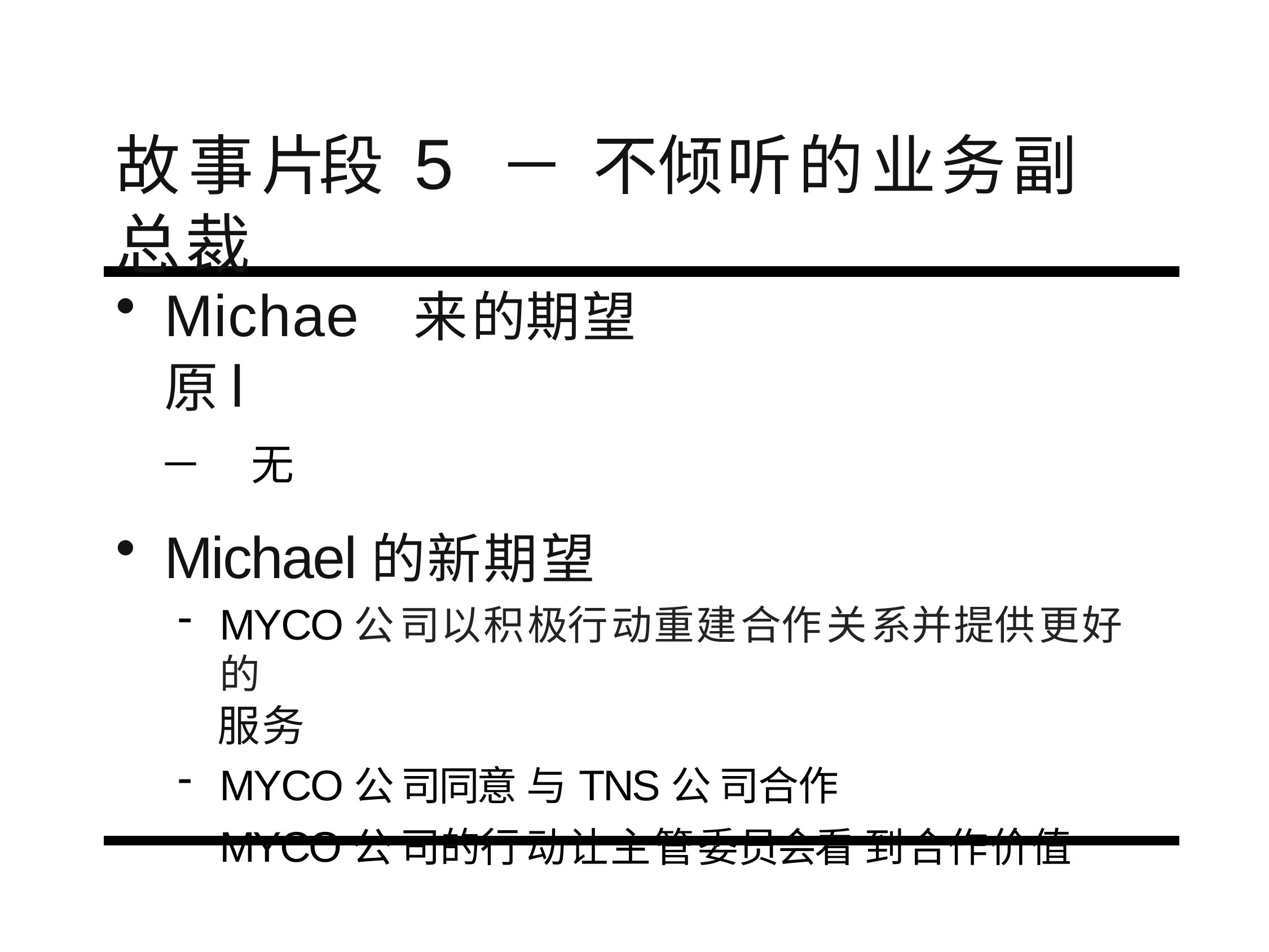

# 故事片段 5－不倾听的业务副总裁
Michae原l
－无

来的期望
Michael的新期望
MYCO公司以积极行动重建合作关系并提供更好的
服务
MYCO公司同意 与TNS公司合作
MYCO公司的行动让主管委员会看 到合作价值